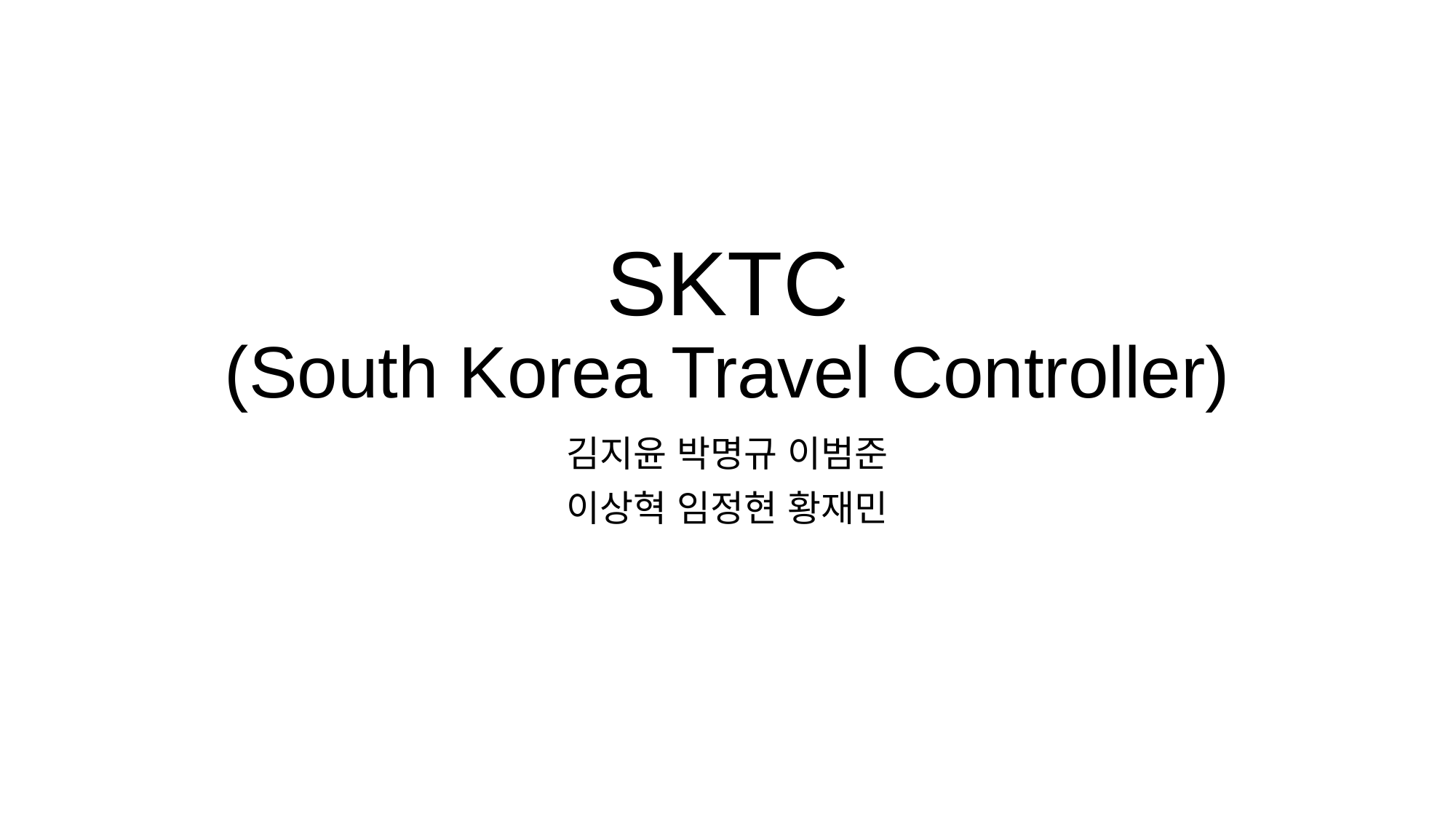

# SKTC (South Korea Travel Controller)
김지윤 박명규 이범준
이상혁 임정현 황재민